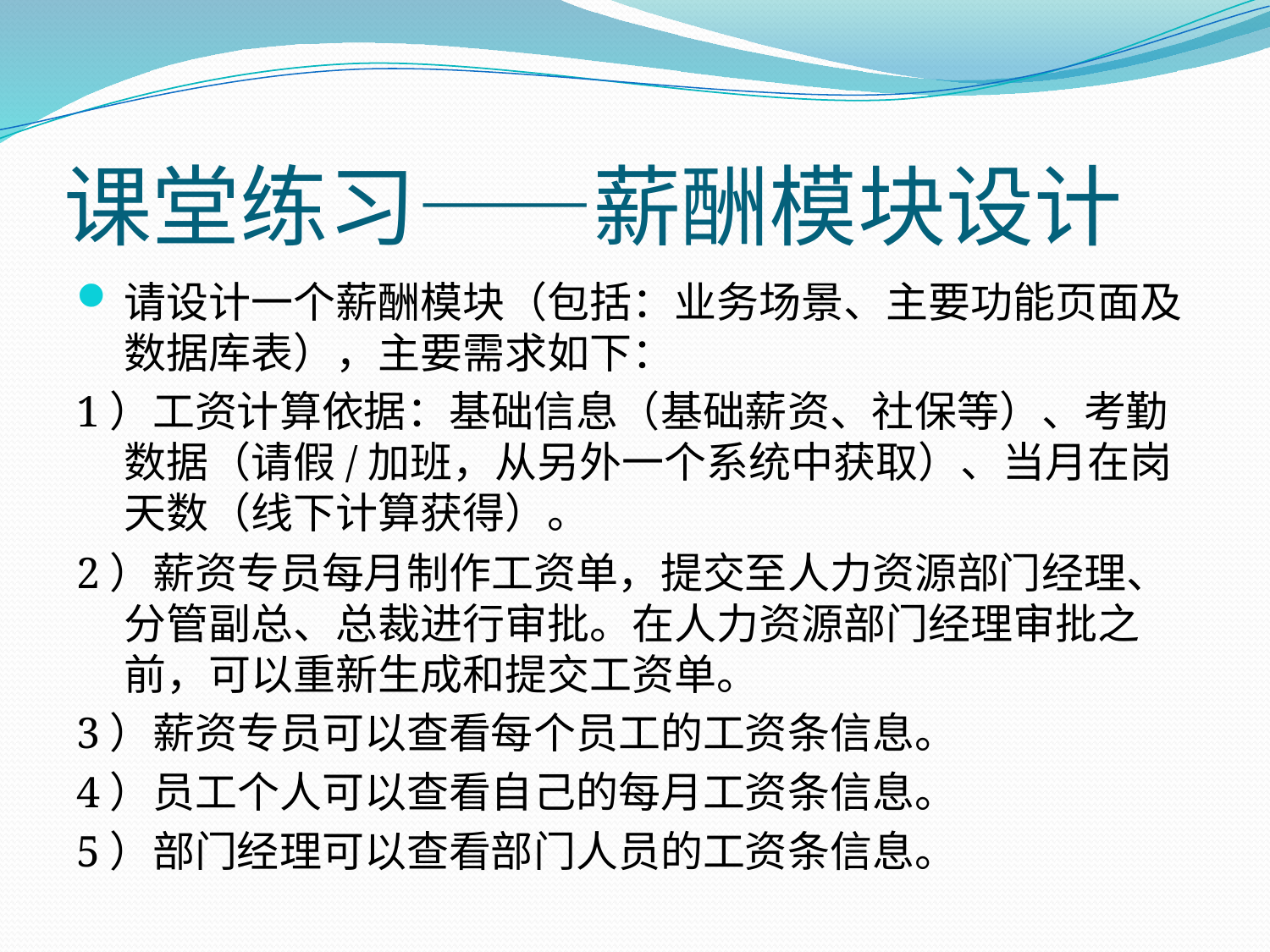

# 课堂练习——薪酬模块设计
请设计一个薪酬模块（包括：业务场景、主要功能页面及数据库表），主要需求如下：
1）工资计算依据：基础信息（基础薪资、社保等）、考勤数据（请假/加班，从另外一个系统中获取）、当月在岗天数（线下计算获得）。
2）薪资专员每月制作工资单，提交至人力资源部门经理、分管副总、总裁进行审批。在人力资源部门经理审批之前，可以重新生成和提交工资单。
3）薪资专员可以查看每个员工的工资条信息。
4）员工个人可以查看自己的每月工资条信息。
5）部门经理可以查看部门人员的工资条信息。